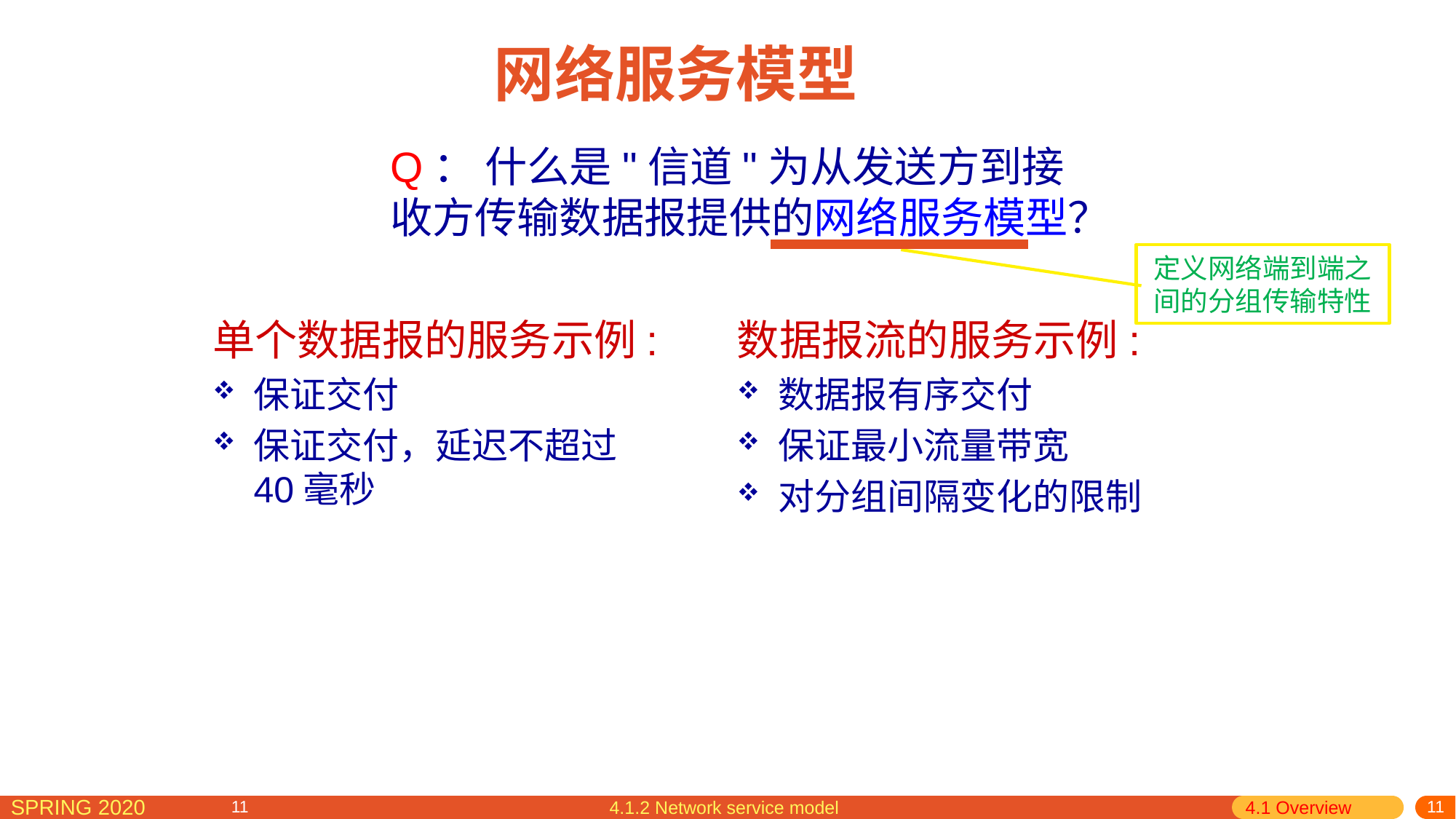

# 网络服务模型
Q： 什么是"信道"为从发送方到接收方传输数据报提供的网络服务模型？
定义网络端到端之间的分组传输特性
单个数据报的服务示例:
保证交付
保证交付，延迟不超过40毫秒
数据报流的服务示例:
数据报有序交付
保证最小流量带宽
对分组间隔变化的限制

4.1.2 Network service model
4.1 Overview